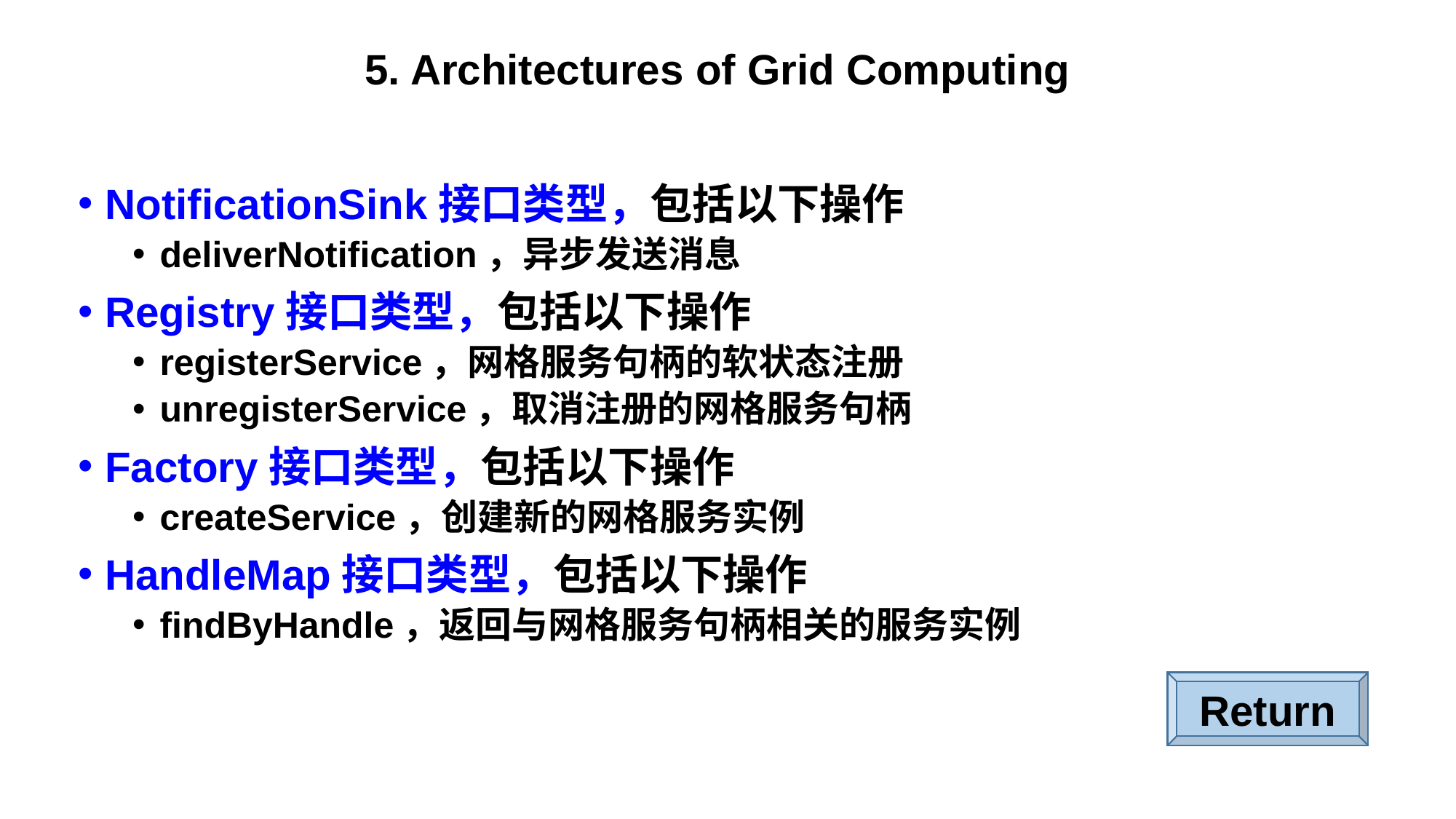

5. Architectures of Grid Computing
NotificationSink接口类型，包括以下操作
deliverNotification，异步发送消息
Registry接口类型，包括以下操作
registerService，网格服务句柄的软状态注册
unregisterService，取消注册的网格服务句柄
Factory接口类型，包括以下操作
createService，创建新的网格服务实例
HandleMap接口类型，包括以下操作
findByHandle，返回与网格服务句柄相关的服务实例
Return